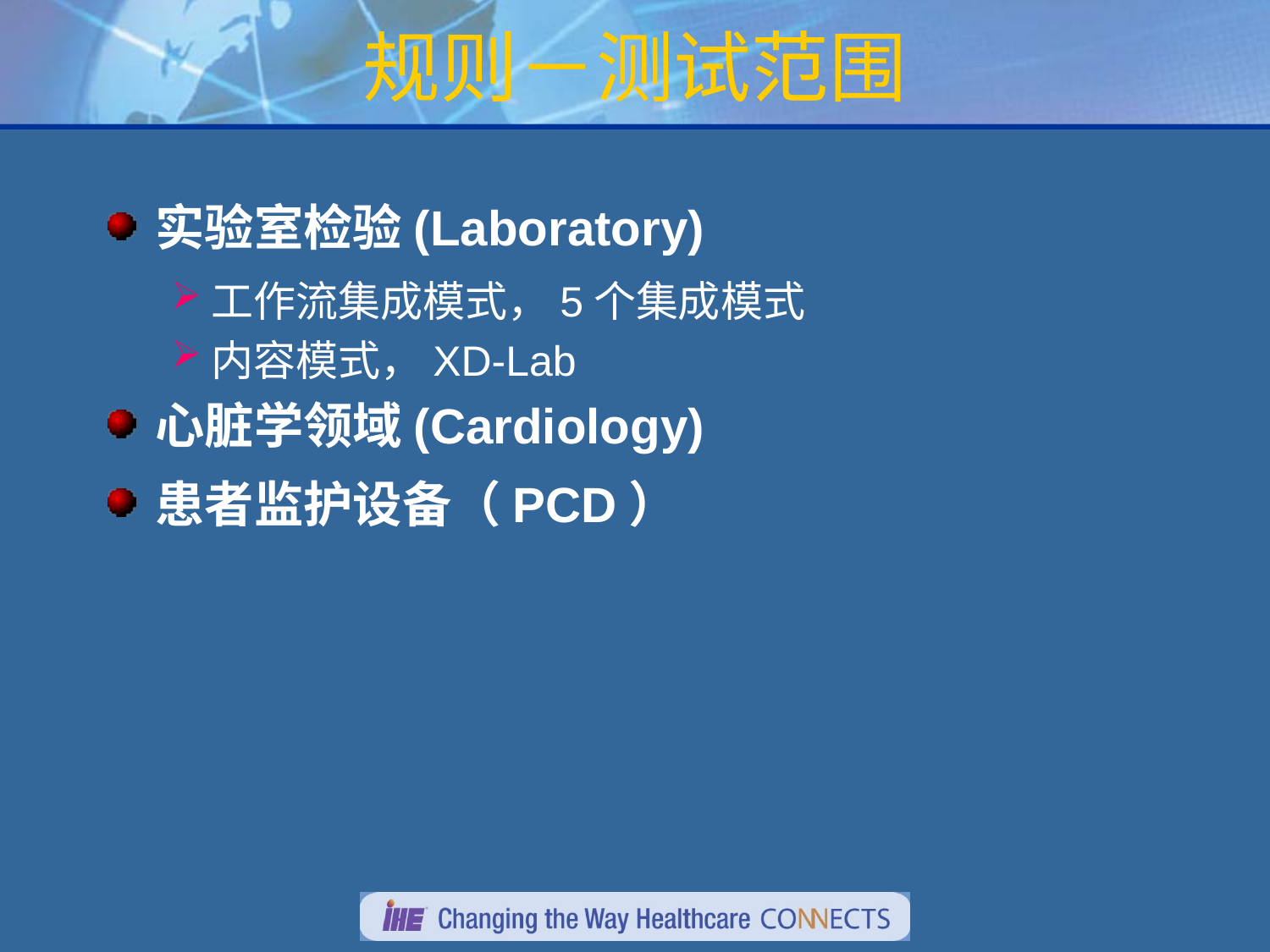

# 规则－测试范围
实验室检验(Laboratory)
工作流集成模式，5个集成模式
内容模式，XD-Lab
心脏学领域(Cardiology)
患者监护设备（PCD）